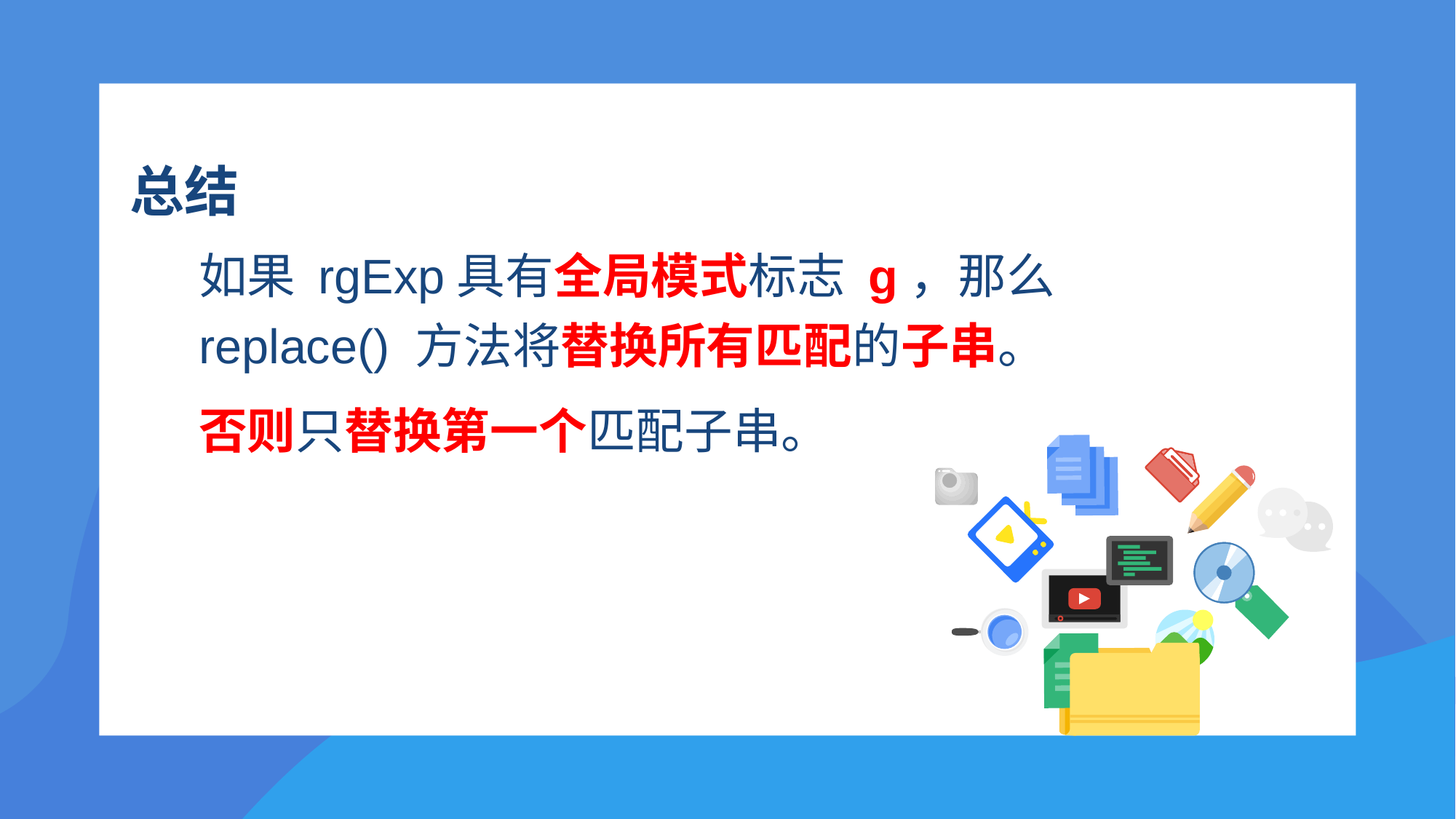

# 总结
如果 rgExp具有全局模式标志 g，那么 replace() 方法将替换所有匹配的子串。
否则只替换第一个匹配子串。